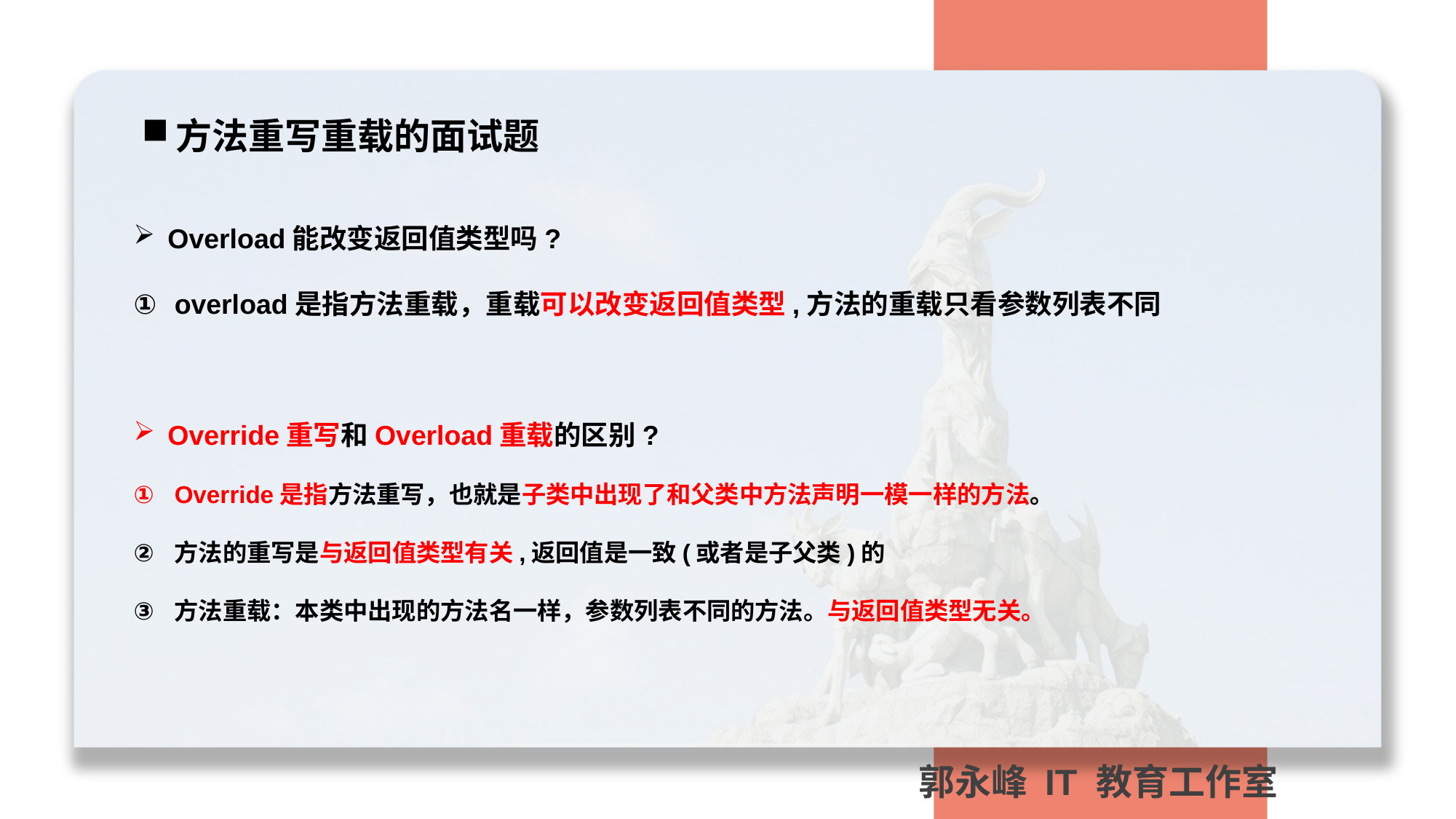

方法重写重载的面试题
Overload能改变返回值类型吗?
overload是指方法重载，重载可以改变返回值类型,方法的重载只看参数列表不同

Override重写和Overload重载的区别?
Override是指方法重写，也就是子类中出现了和父类中方法声明一模一样的方法。
方法的重写是与返回值类型有关,返回值是一致(或者是子父类)的
方法重载：本类中出现的方法名一样，参数列表不同的方法。与返回值类型无关。